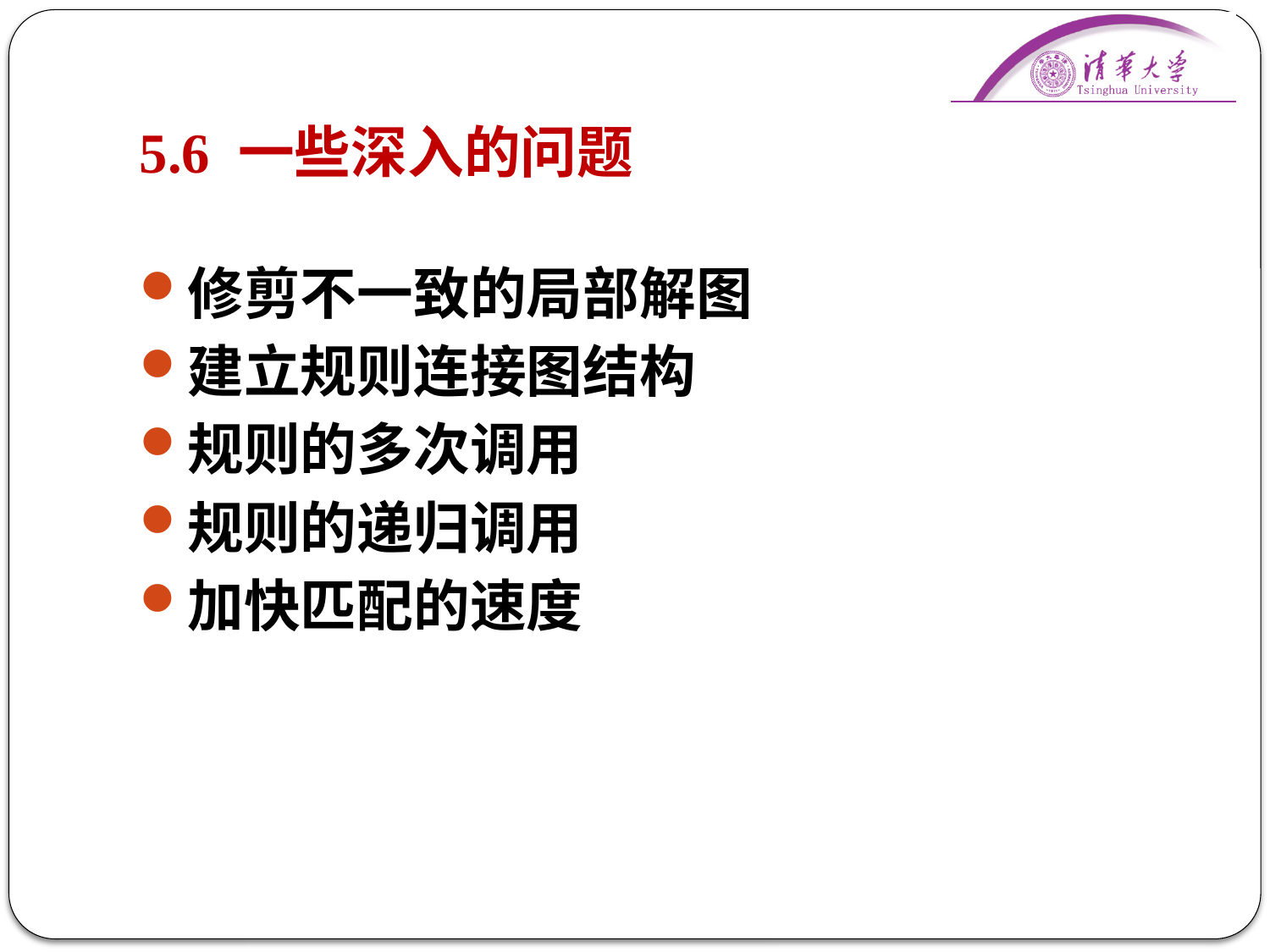

# 5.6 一些深入的问题
修剪不一致的局部解图
建立规则连接图结构
规则的多次调用
规则的递归调用
加快匹配的速度
52